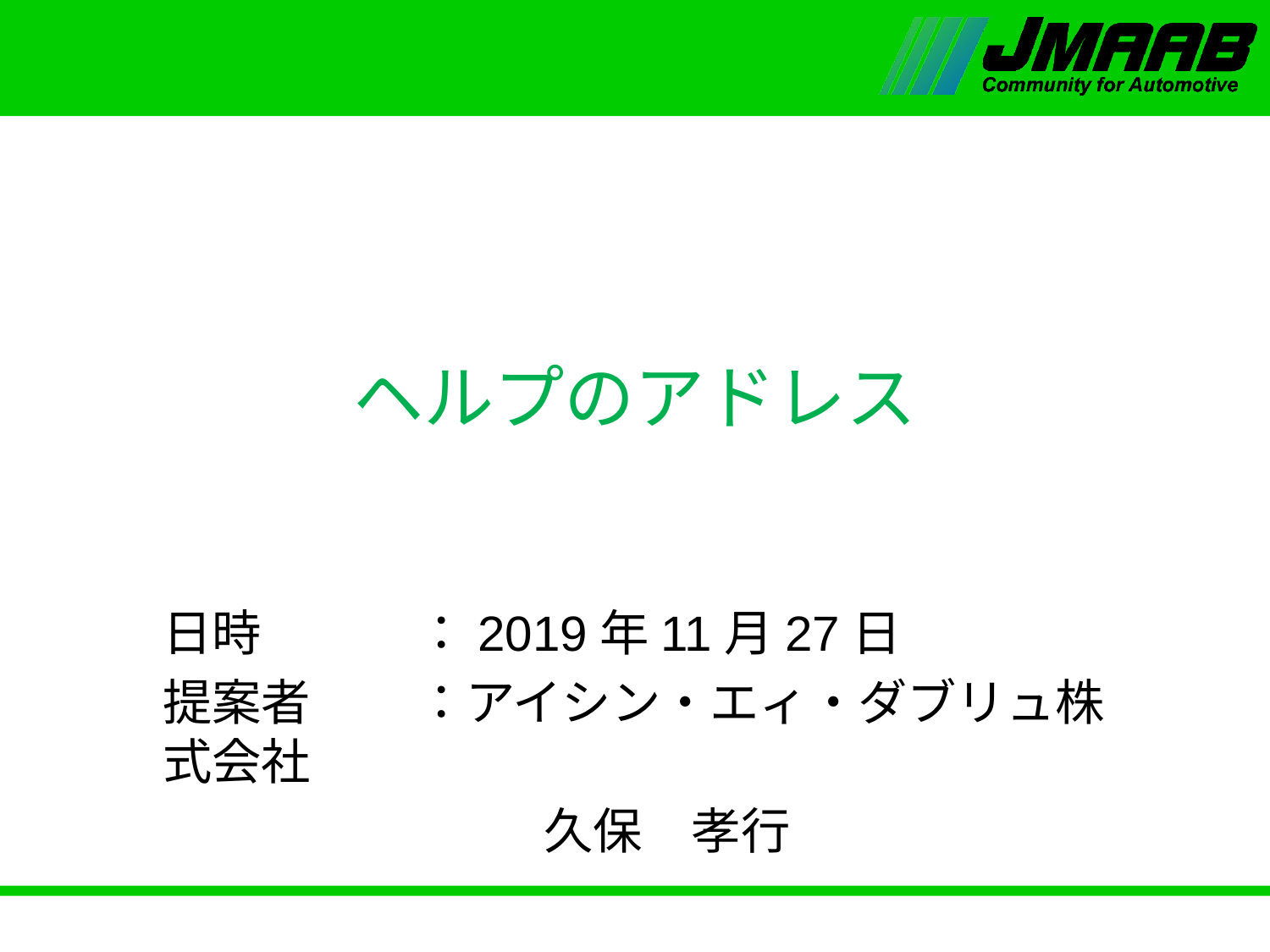

# ヘルプのアドレス
日時		：2019年11月27日
提案者	：アイシン・エィ・ダブリュ株式会社
		　　	久保　孝行